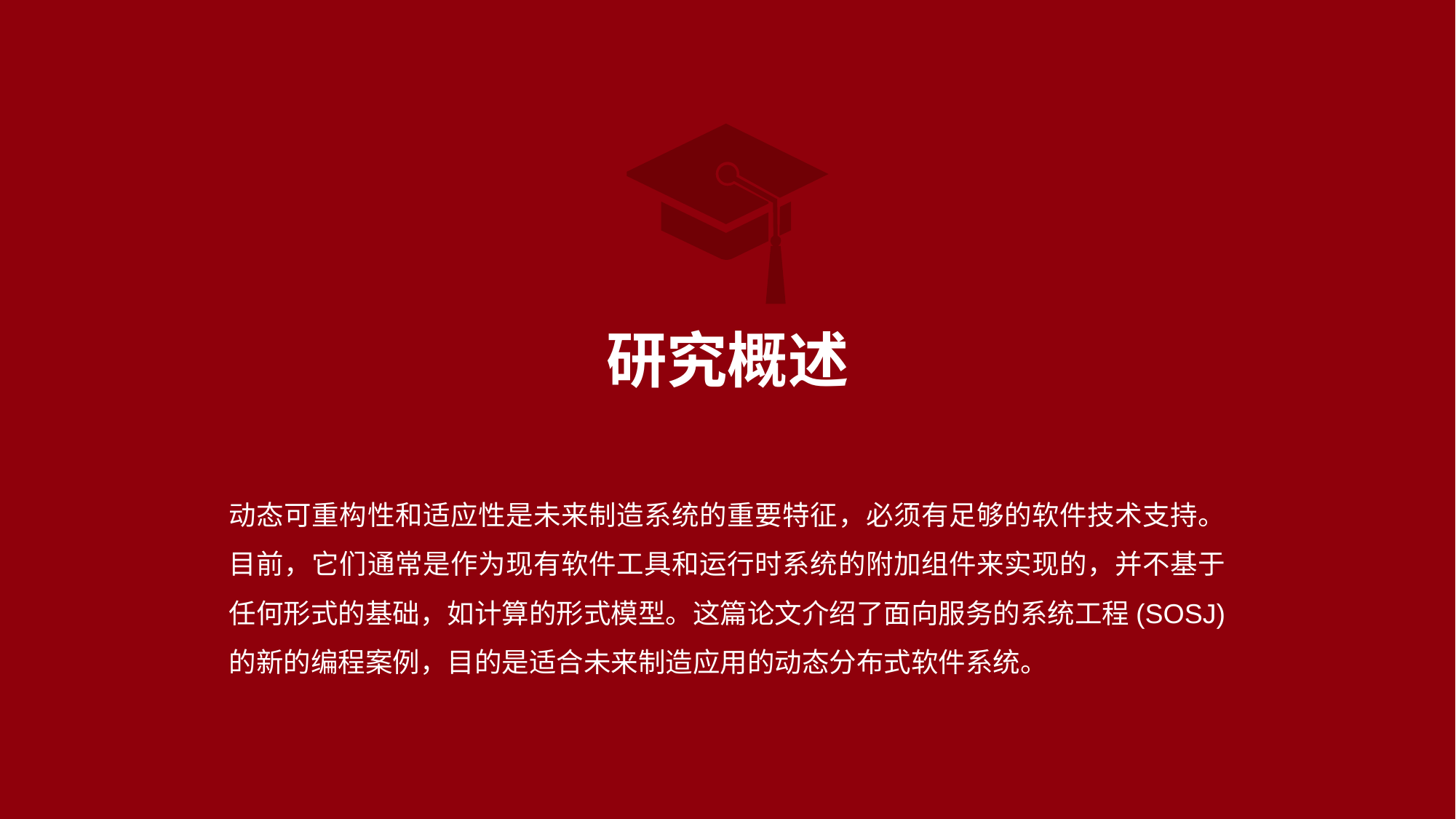

# 研究概述
动态可重构性和适应性是未来制造系统的重要特征，必须有足够的软件技术支持。目前，它们通常是作为现有软件工具和运行时系统的附加组件来实现的，并不基于任何形式的基础，如计算的形式模型。这篇论文介绍了面向服务的系统工程(SOSJ)的新的编程案例，目的是适合未来制造应用的动态分布式软件系统。